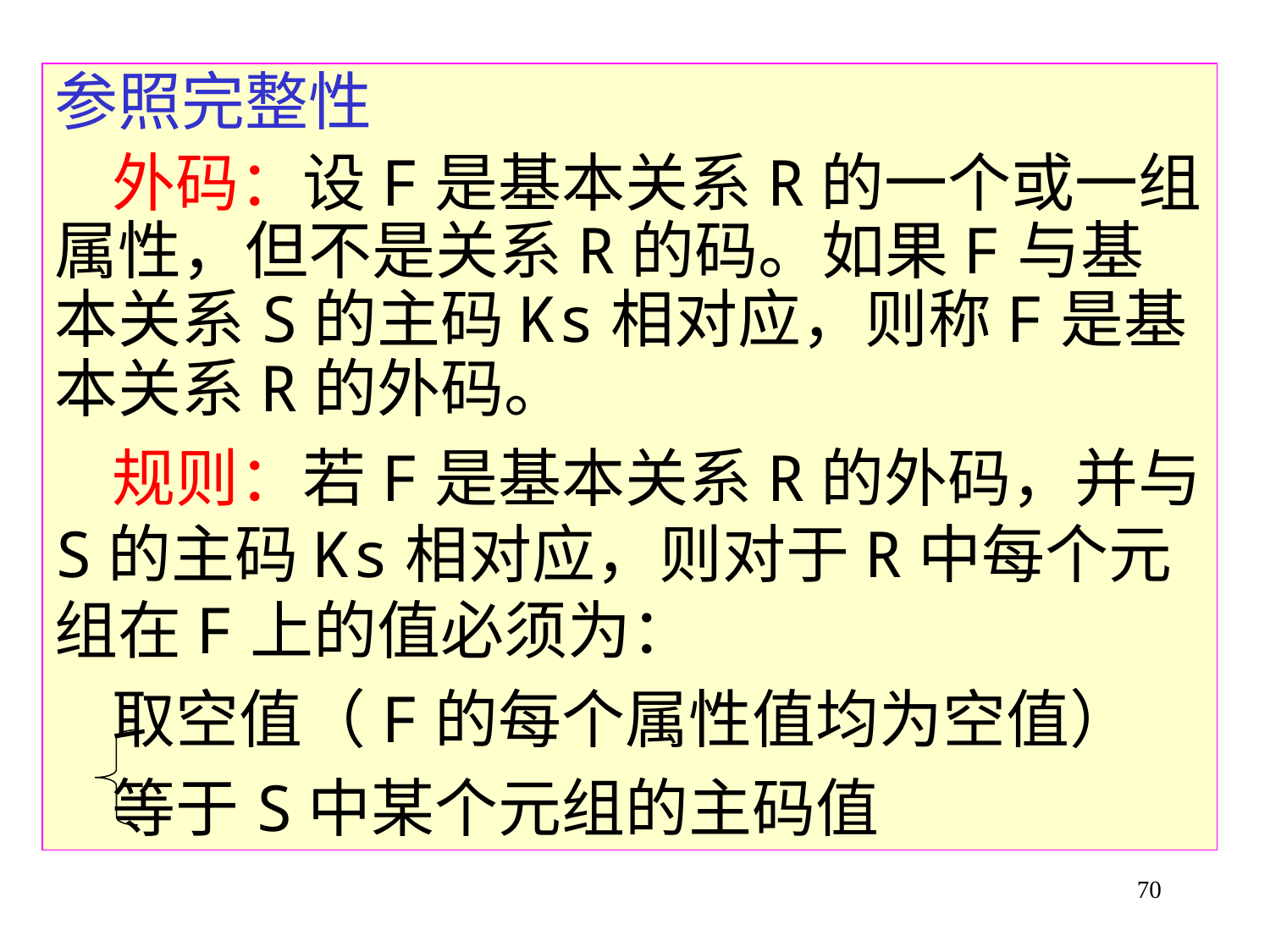

参照完整性
   外码：设F是基本关系R的一个或一组属性，但不是关系R的码。如果F与基本关系S的主码Ks相对应，则称F是基本关系R的外码。
   规则：若F是基本关系R的外码，并与 S的主码Ks相对应，则对于R中每个元组在F上的值必须为：
   取空值（F的每个属性值均为空值）
   等于S中某个元组的主码值

70